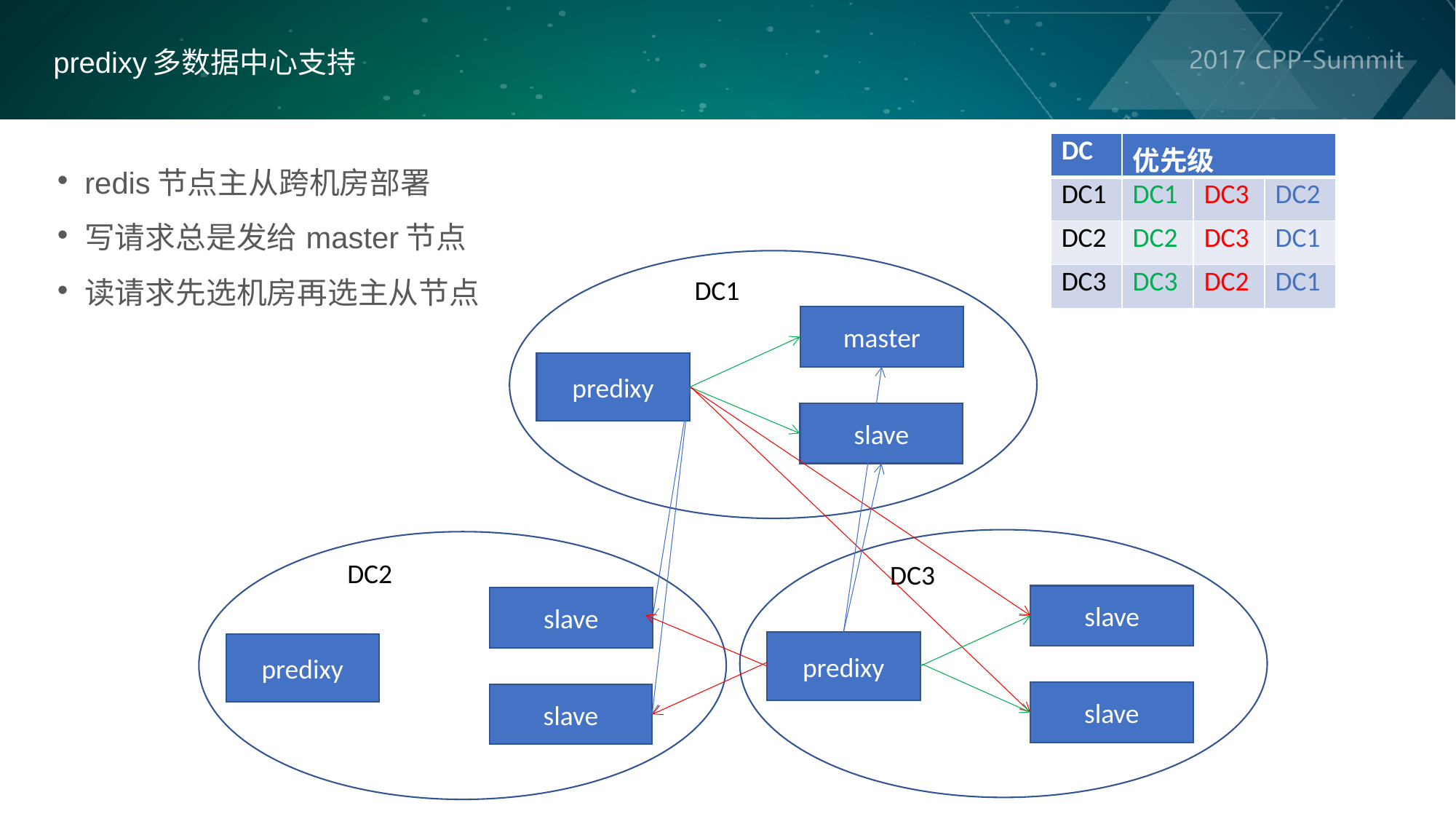

predixy多数据中心支持
| DC | 优先级 |  |  |
| --- | --- | --- | --- |
| DC1 | DC1 | DC3 | DC2 |
| DC2 | DC2 | DC3 | DC1 |
| DC3 | DC3 | DC2 | DC1 |
redis节点主从跨机房部署
写请求总是发给master节点
读请求先选机房再选主从节点

DC1
master
predixy
slave

DC2
DC3
slave
slave
predixy
predixy
slave
slave